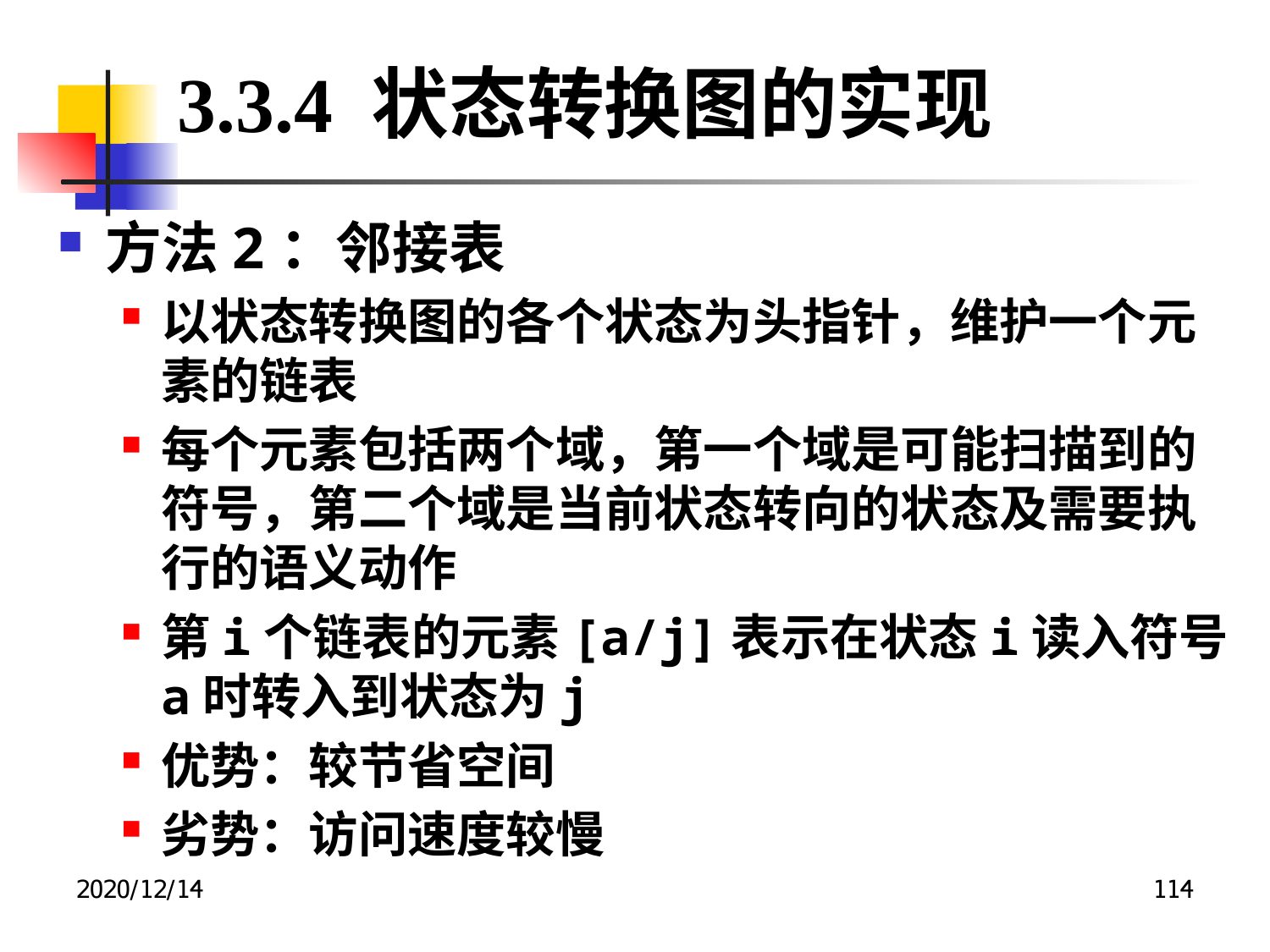

3.3.4 状态转换图的实现
方法2：邻接表
以状态转换图的各个状态为头指针，维护一个元素的链表
每个元素包括两个域，第一个域是可能扫描到的符号，第二个域是当前状态转向的状态及需要执行的语义动作
第i个链表的元素[a/j]表示在状态i读入符号a时转入到状态为j
优势：较节省空间
劣势：访问速度较慢
2020/12/14
114